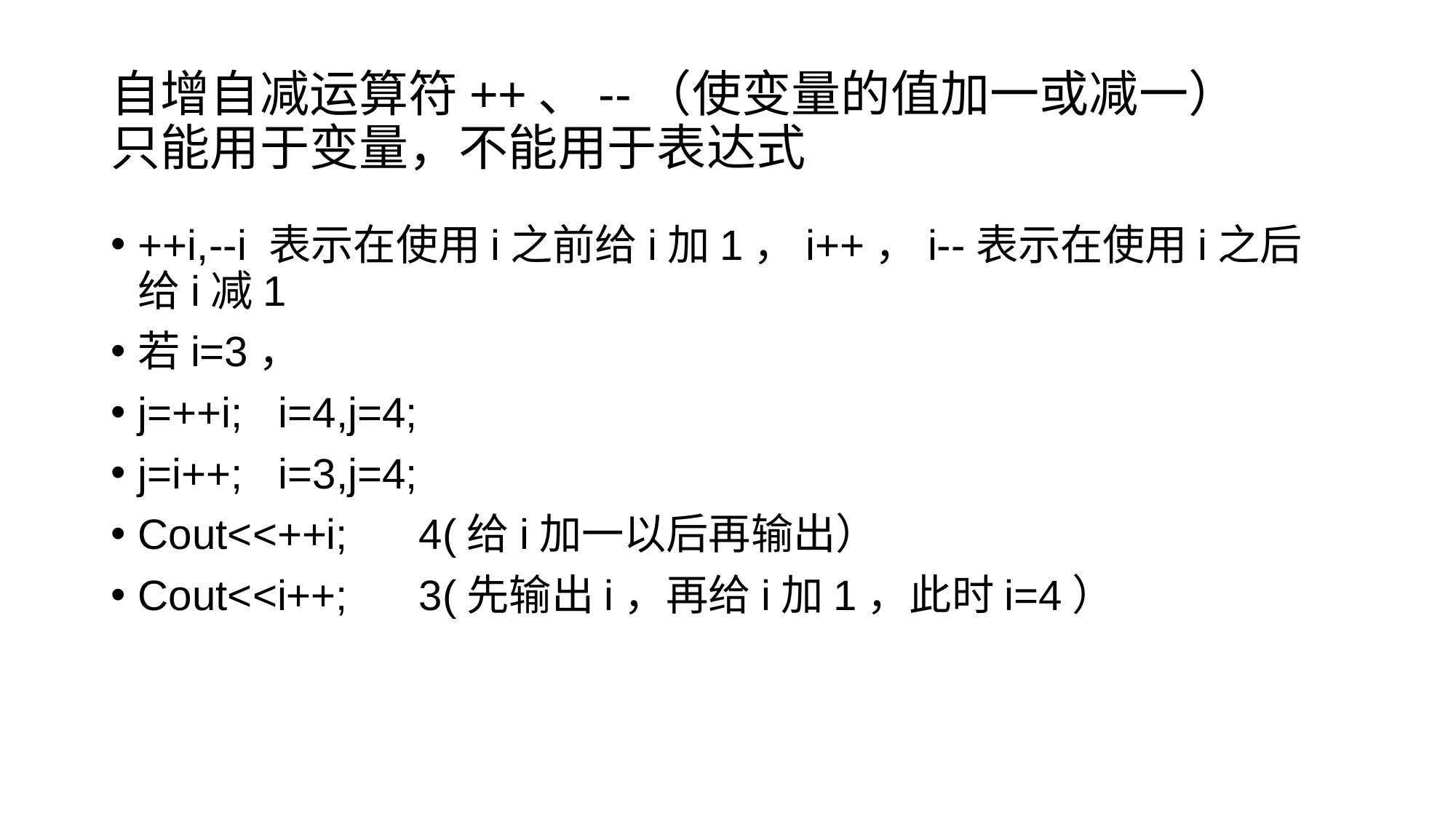

# 自增自减运算符++、--（使变量的值加一或减一） 只能用于变量，不能用于表达式
++i,--i 表示在使用i之前给i加1，i++，i--表示在使用i之后给i减1
若i=3，
j=++i;   i=4,j=4;
j=i++;   i=3,j=4;
Cout<<++i;      4(给i加一以后再输出）
Cout<<i++;      3(先输出i，再给i加1，此时i=4）